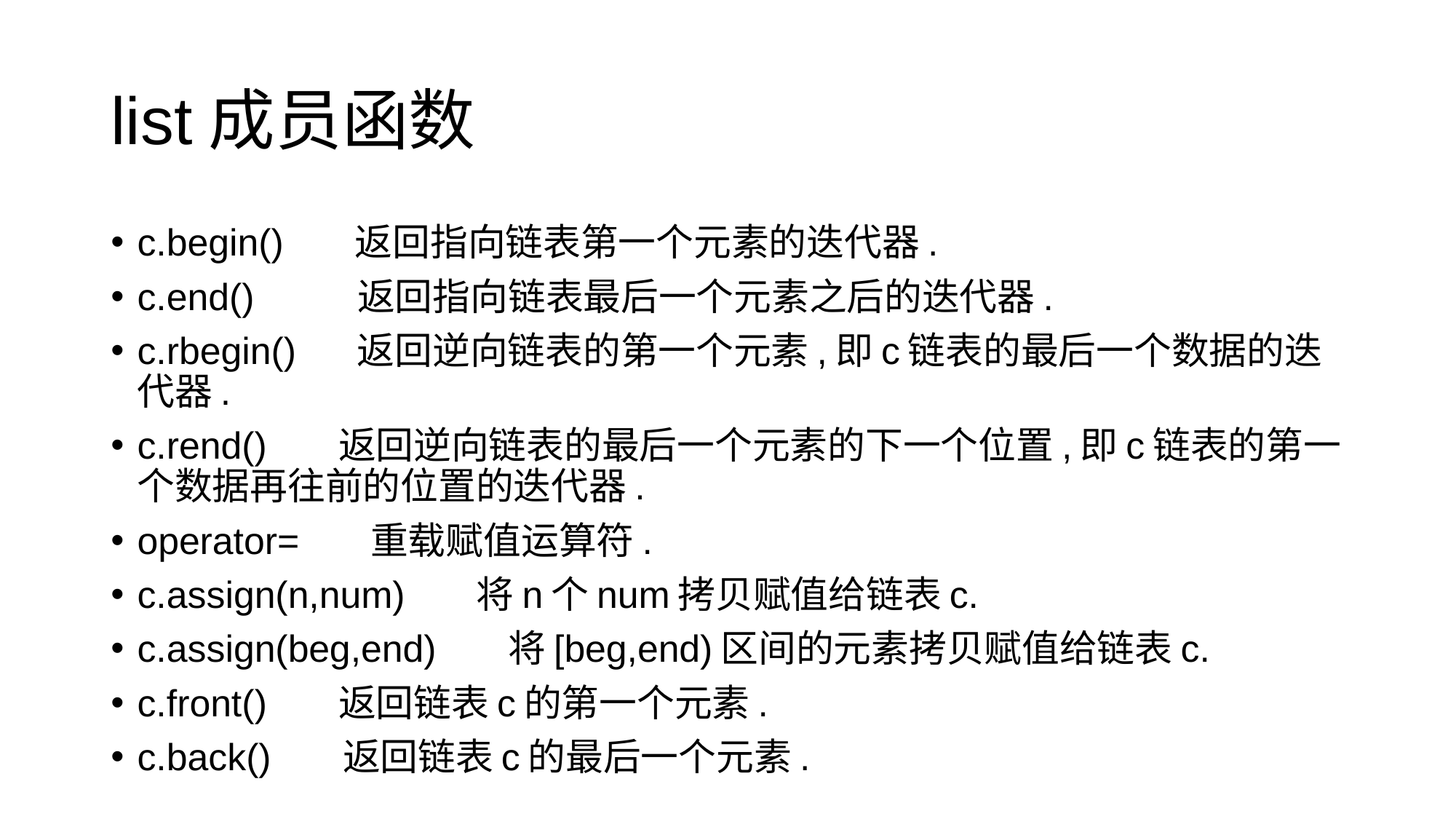

# list成员函数
c.begin()      返回指向链表第一个元素的迭代器.
c.end()         返回指向链表最后一个元素之后的迭代器.
c.rbegin()     返回逆向链表的第一个元素,即c链表的最后一个数据的迭代器.
c.rend()      返回逆向链表的最后一个元素的下一个位置,即c链表的第一个数据再往前的位置的迭代器.
operator=      重载赋值运算符.
c.assign(n,num)      将n个num拷贝赋值给链表c.
c.assign(beg,end)      将[beg,end)区间的元素拷贝赋值给链表c.
c.front()      返回链表c的第一个元素.
c.back()      返回链表c的最后一个元素.